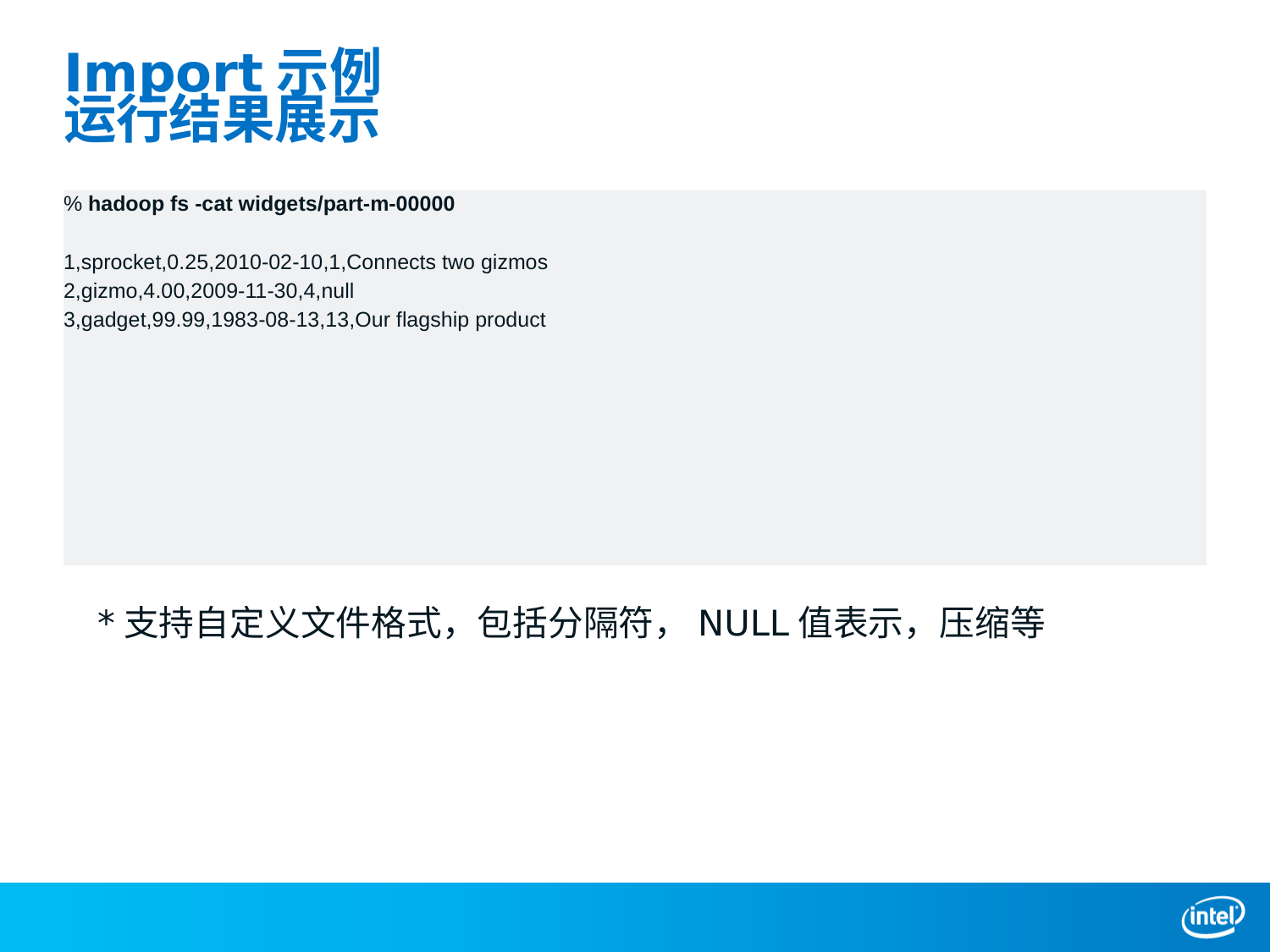

# Import示例 运行结果展示
% hadoop fs -cat widgets/part-m-00000

1,sprocket,0.25,2010-02-10,1,Connects two gizmos
2,gizmo,4.00,2009-11-30,4,null
3,gadget,99.99,1983-08-13,13,Our flagship product

*支持自定义文件格式，包括分隔符，NULL值表示，压缩等